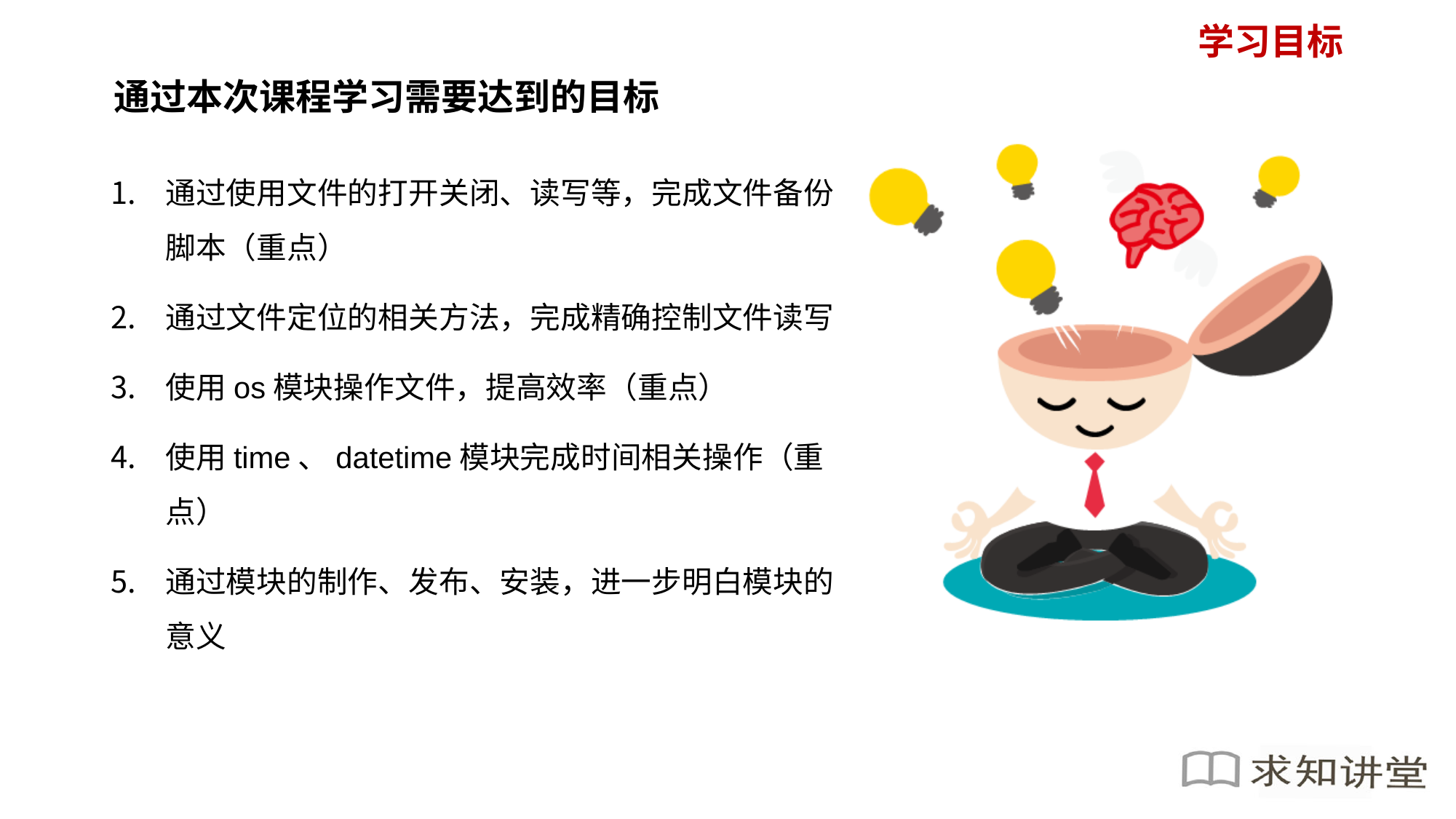

通过使用文件的打开关闭、读写等，完成文件备份脚本（重点）
通过文件定位的相关方法，完成精确控制文件读写
使用os模块操作文件，提高效率（重点）
使用time、datetime模块完成时间相关操作（重点）
通过模块的制作、发布、安装，进一步明白模块的意义